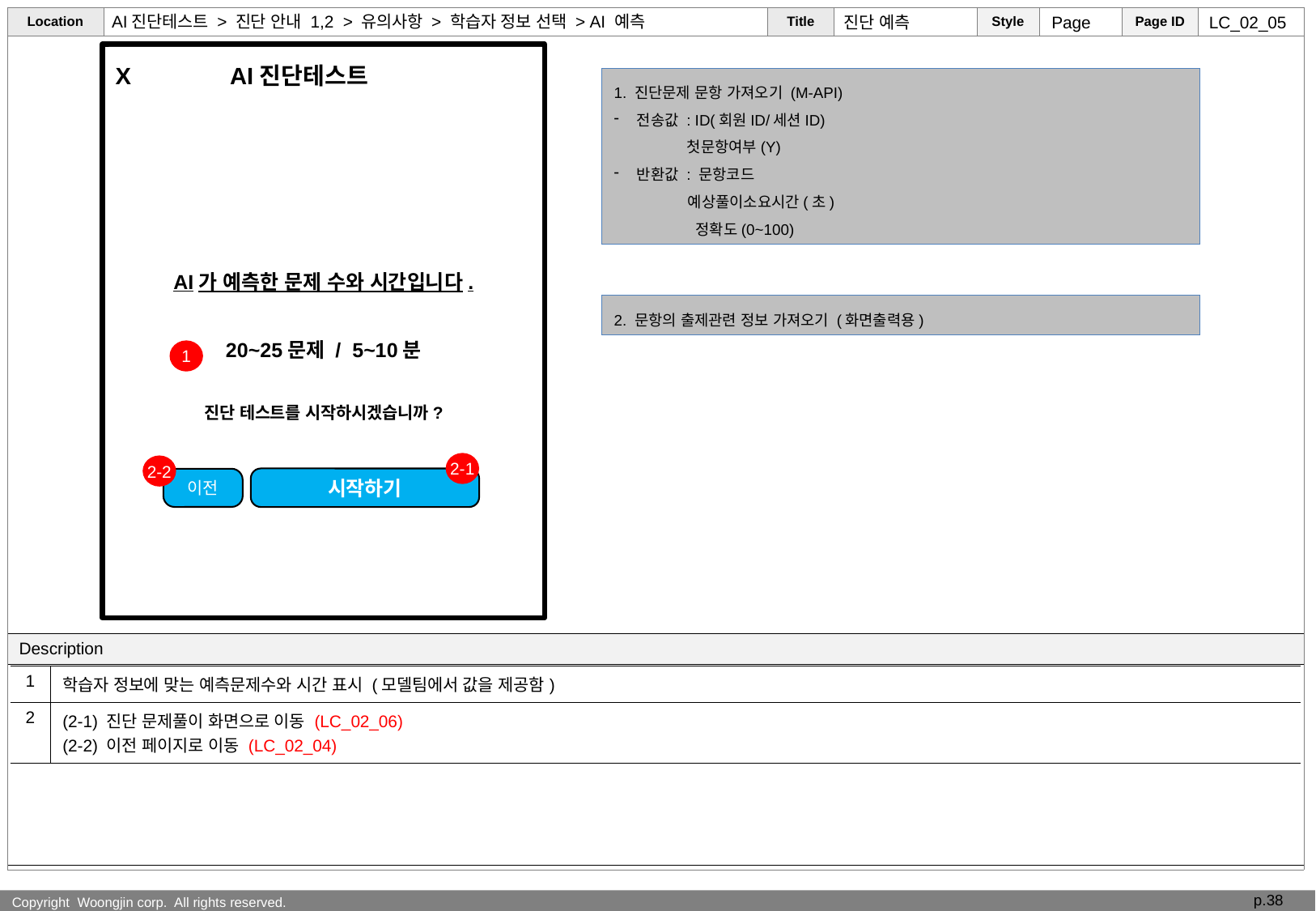

# AI진단테스트 > 진단 안내 1,2  > 유의사항 > 학습자 정보 선택 > AI 예측
진단 예측
Page
LC_02_05
 X               AI진단테스트
1. 진단문제 문항 가져오기 (M-API)
전송값 : ID(회원ID/세션ID)
           첫문항여부(Y)
반환값 : 문항코드
            예상풀이소요시간(초)
             정확도(0~100)

AI가 예측한 문제 수와 시간입니다.

20~25문제 /  5~10분

진단 테스트를 시작하시겠습니까?

2. 문항의 출제관련 정보 가져오기 (화면출력용)
1
2-1
2-2
시작하기
이전
| 1 | 학습자 정보에 맞는 예측문제수와 시간 표시 (모델팀에서 값을 제공함) |
| --- | --- |
| 2 | (2-1) 진단 문제풀이 화면으로 이동 (LC\_02\_06) (2-2) 이전 페이지로 이동 (LC\_02\_04) |